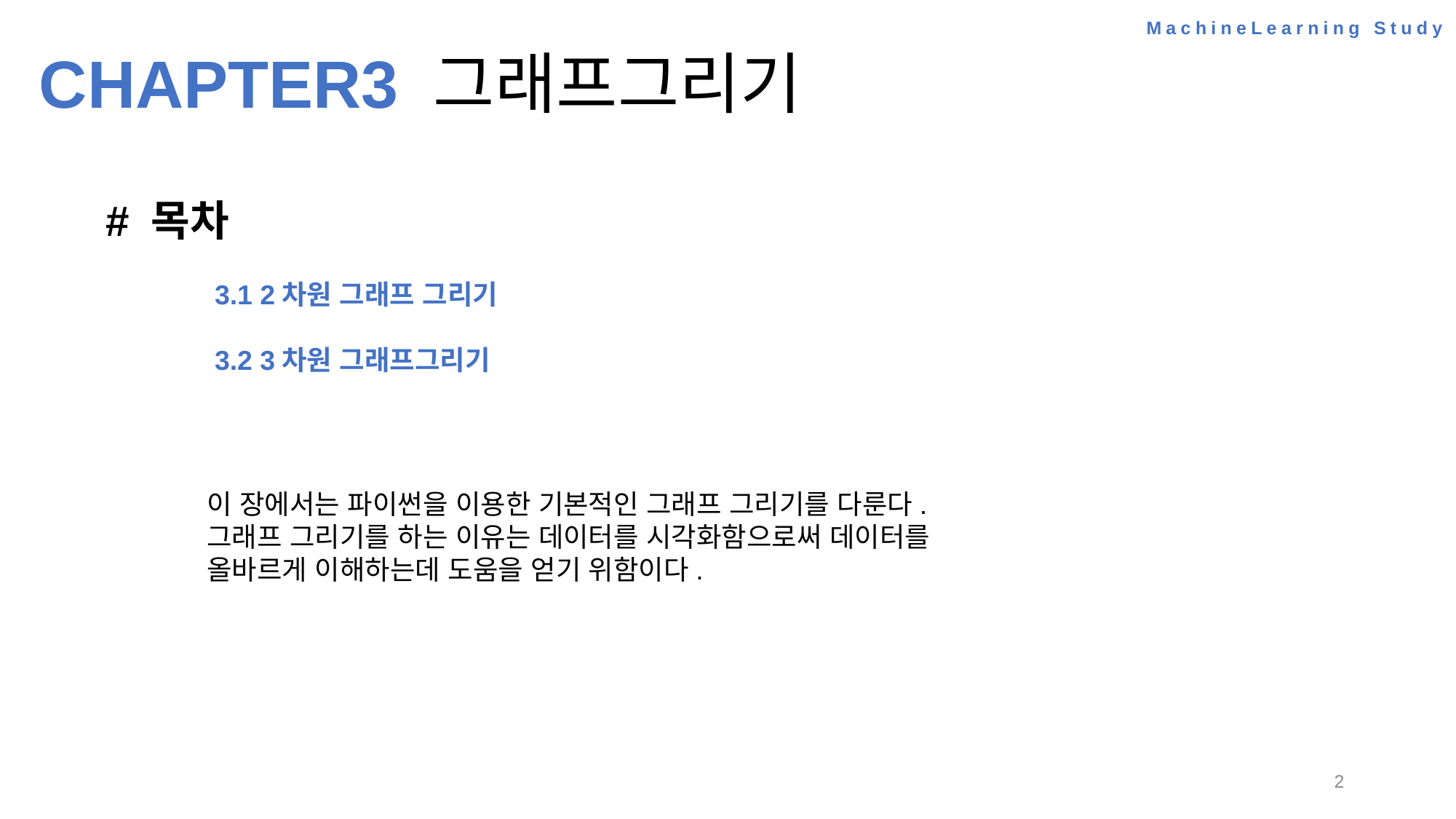

MachineLearning Study
CHAPTER3 그래프그리기
# 목차

	3.1 2차원 그래프 그리기

	3.2 3차원 그래프그리기
이 장에서는 파이썬을 이용한 기본적인 그래프 그리기를 다룬다.
그래프 그리기를 하는 이유는 데이터를 시각화함으로써 데이터를
올바르게 이해하는데 도움을 얻기 위함이다.
2